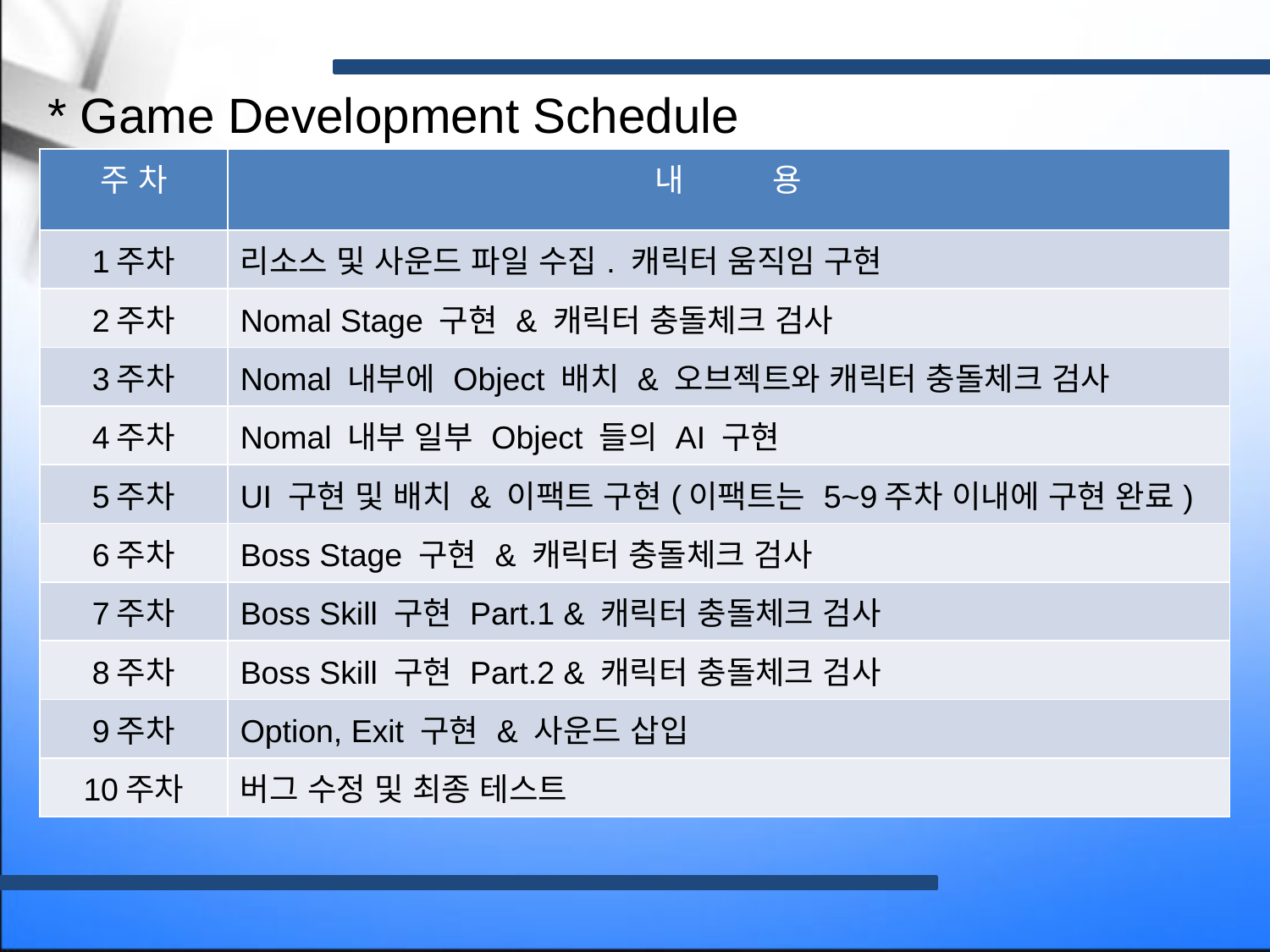

* Game Development Schedule

| 주 차 | 내 용 |
| --- | --- |
| 1주차 | 리소스 및 사운드 파일 수집. 캐릭터 움직임 구현 |
| 2주차 | Nomal Stage 구현 & 캐릭터 충돌체크 검사 |
| 3주차 | Nomal 내부에 Object 배치 & 오브젝트와 캐릭터 충돌체크 검사 |
| 4주차 | Nomal 내부 일부 Object 들의 AI 구현 |
| 5주차 | UI 구현 및 배치 & 이팩트 구현(이팩트는 5~9주차 이내에 구현 완료) |
| 6주차 | Boss Stage 구현 & 캐릭터 충돌체크 검사 |
| 7주차 | Boss Skill 구현 Part.1 & 캐릭터 충돌체크 검사 |
| 8주차 | Boss Skill 구현 Part.2 & 캐릭터 충돌체크 검사 |
| 9주차 | Option, Exit 구현 & 사운드 삽입 |
| 10주차 | 버그 수정 및 최종 테스트 |